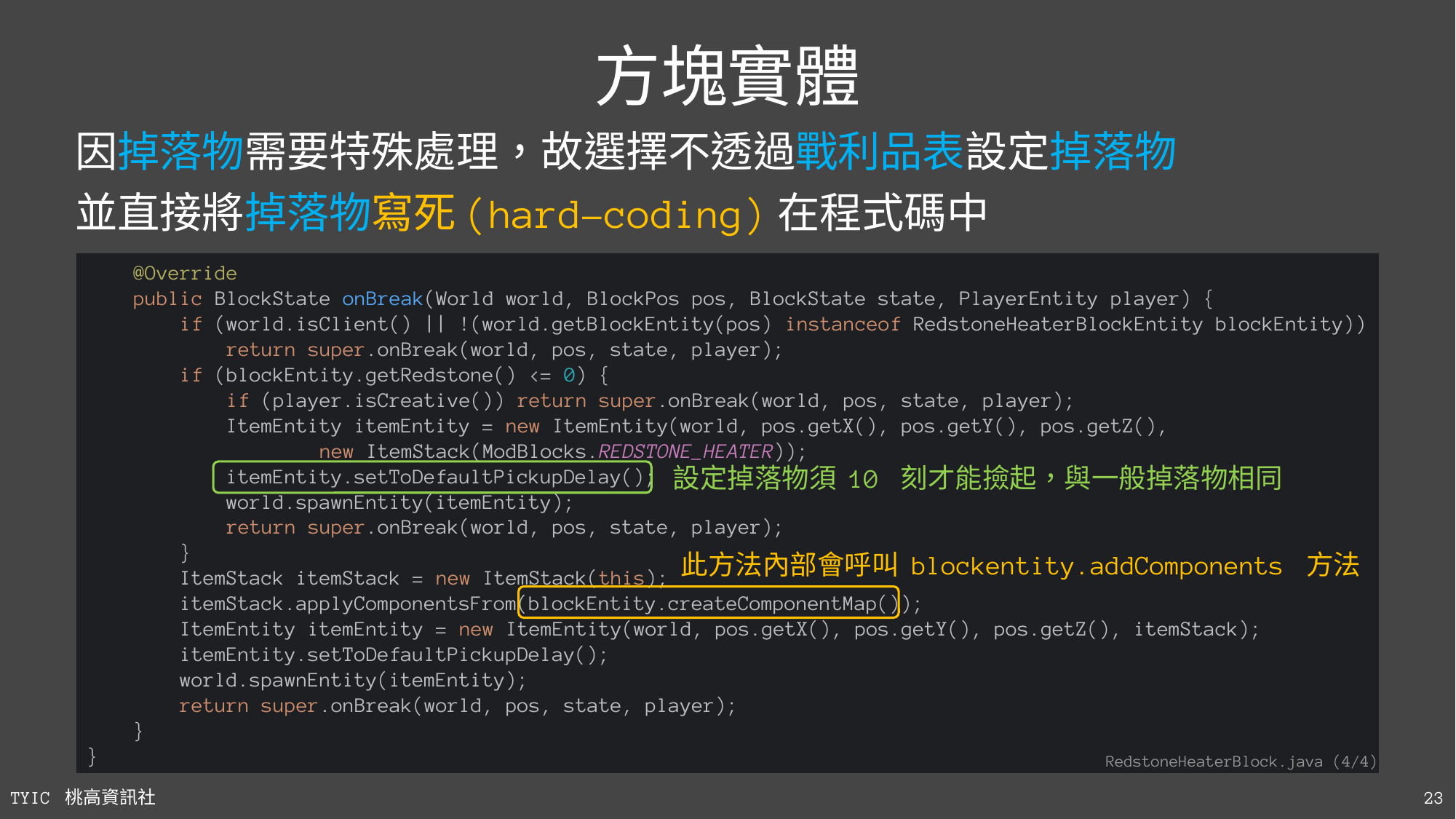

# 方塊實體
因掉落物需要特殊處理，故選擇不透過戰利品表設定掉落物
並直接將掉落物寫死(hard-coding)在程式碼中
    @Override
    public BlockState onBreak(World world, BlockPos pos, BlockState state, PlayerEntity player) {
        if (world.isClient() || !(world.getBlockEntity(pos) instanceof RedstoneHeaterBlockEntity blockEntity))
            return super.onBreak(world, pos, state, player);
        if (blockEntity.getRedstone() <= 0) {
            if (player.isCreative()) return super.onBreak(world, pos, state, player);
            ItemEntity itemEntity = new ItemEntity(world, pos.getX(), pos.getY(), pos.getZ(),
                    new ItemStack(ModBlocks.REDSTONE_HEATER));
            itemEntity.setToDefaultPickupDelay();
            world.spawnEntity(itemEntity);
            return super.onBreak(world, pos, state, player);
        }
        ItemStack itemStack = new ItemStack(this);
        itemStack.applyComponentsFrom(blockEntity.createComponentMap());
        ItemEntity itemEntity = new ItemEntity(world, pos.getX(), pos.getY(), pos.getZ(), itemStack);
        itemEntity.setToDefaultPickupDelay();
        world.spawnEntity(itemEntity);
        return super.onBreak(world, pos, state, player);
    }
}
設定掉落物須 10 刻才能撿起，與一般掉落物相同

此方法內部會呼叫 blockentity.addComponents 方法

RedstoneHeaterBlock.java (4/4)